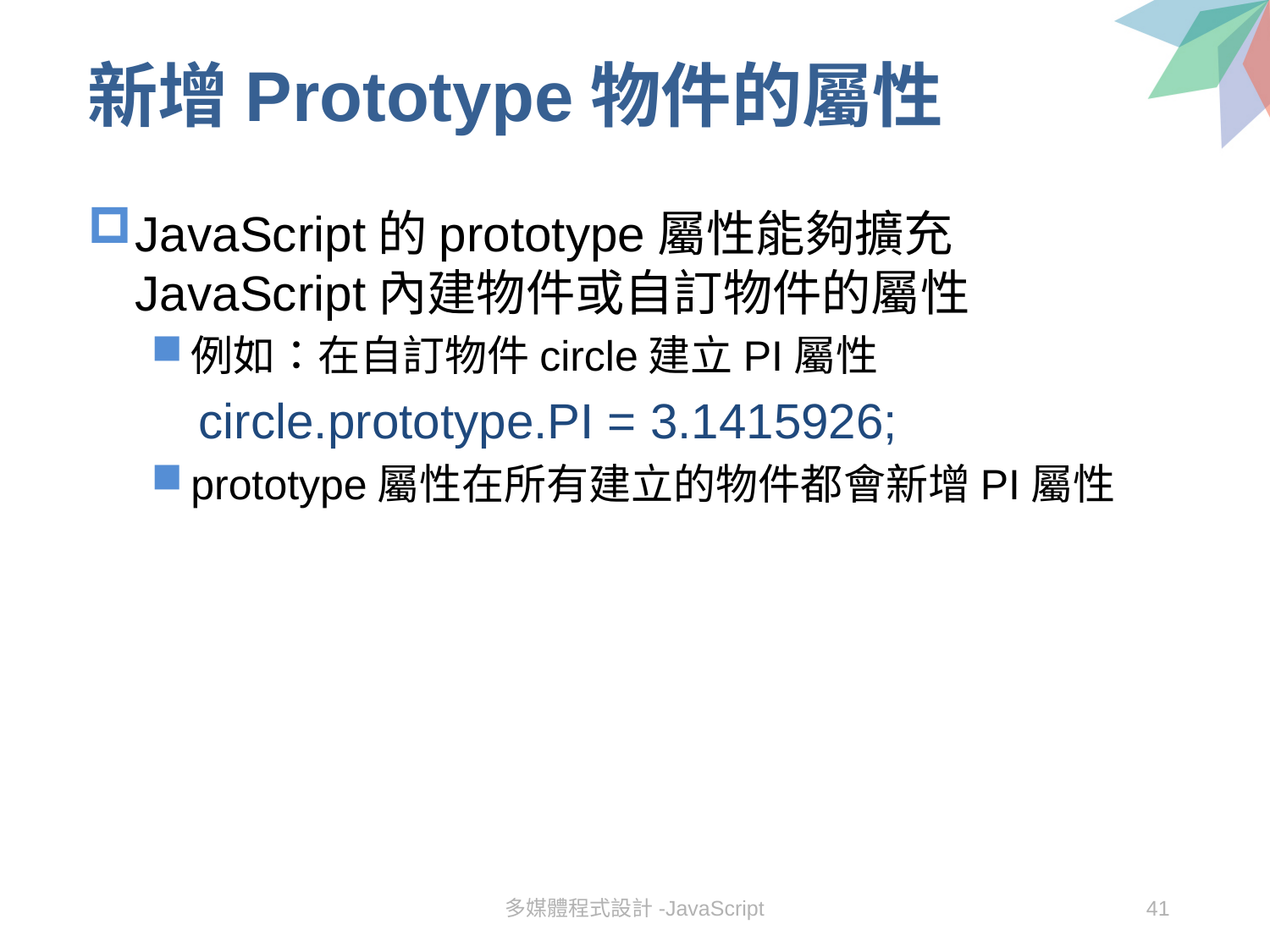

# 新增Prototype物件的屬性
JavaScript的prototype屬性能夠擴充JavaScript內建物件或自訂物件的屬性
例如：在自訂物件circle建立PI屬性
    circle.prototype.PI = 3.1415926;
prototype屬性在所有建立的物件都會新增PI屬性
多媒體程式設計-JavaScript
41